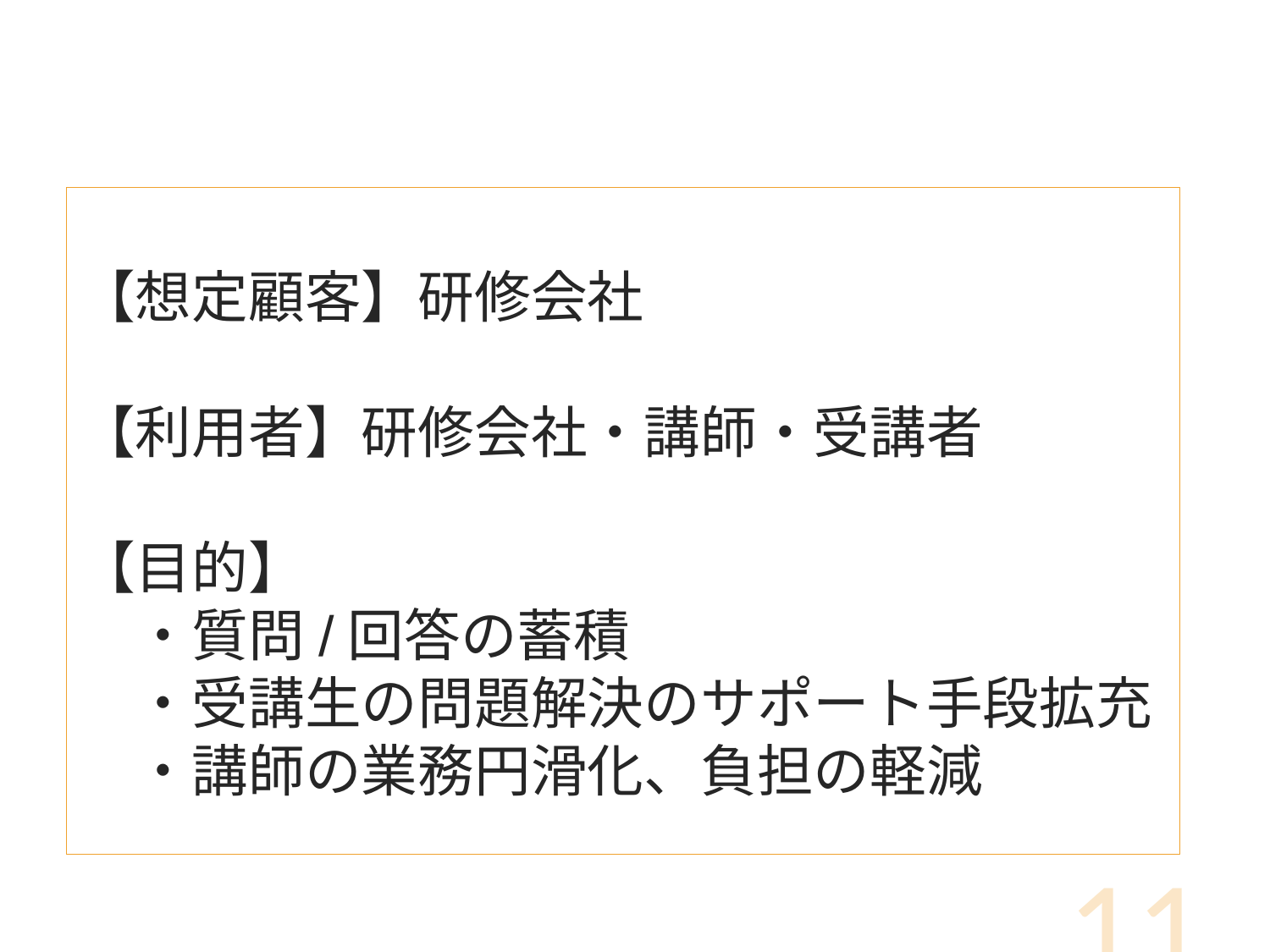

【想定顧客】研修会社

【利用者】研修会社・講師・受講者

【目的】
　・質問/回答の蓄積
　・受講生の問題解決のサポート手段拡充
　・講師の業務円滑化、負担の軽減

11